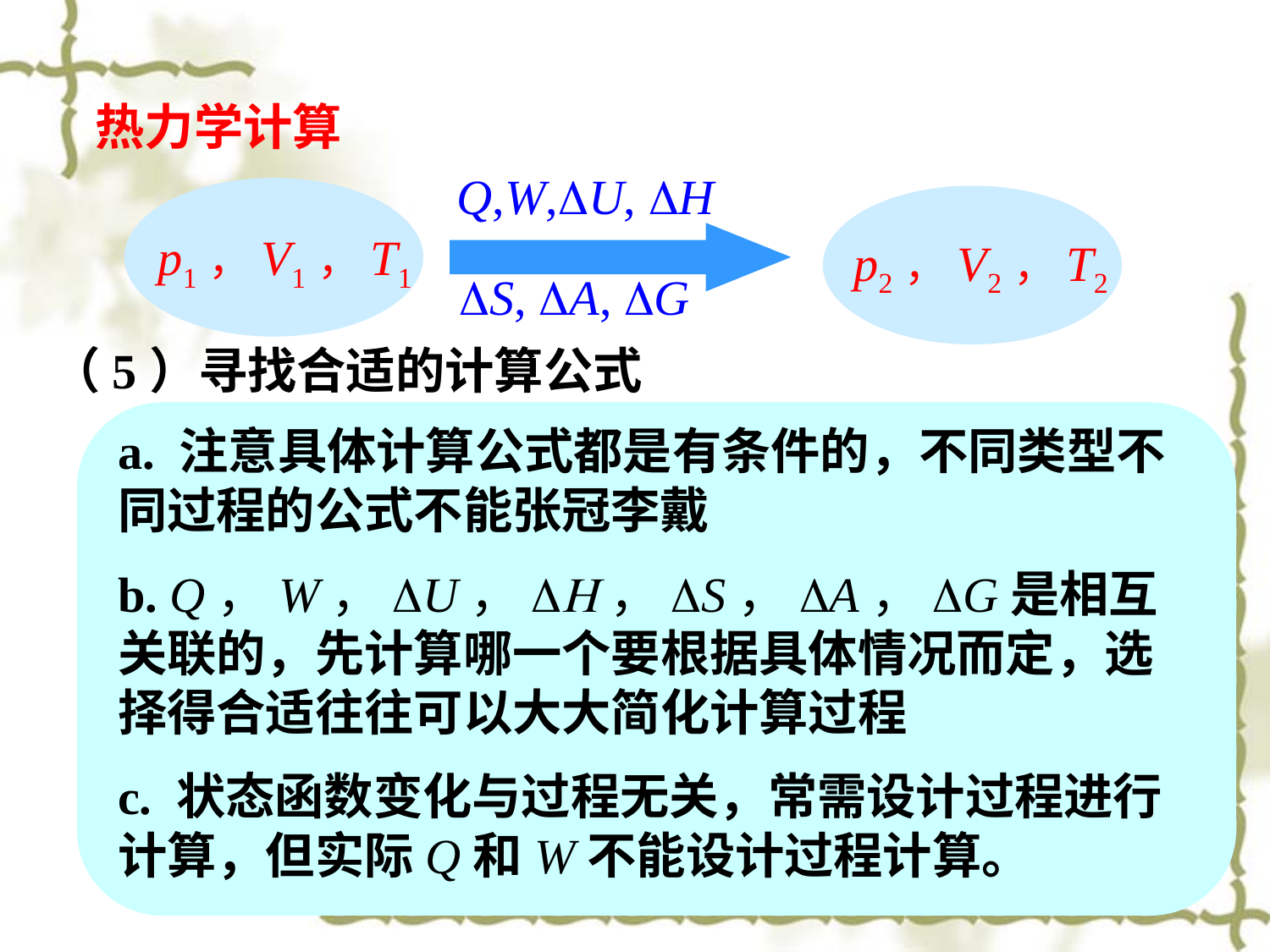

热力学计算
Q,W,ΔU, ΔH

p1，V1，T1

p2，V2，T2
ΔS, ΔA, ΔG
（5）寻找合适的计算公式

a. 注意具体计算公式都是有条件的，不同类型不同过程的公式不能张冠李戴
b. Q，W，ΔU，ΔΗ，ΔS，ΔA，ΔG是相互关联的，先计算哪一个要根据具体情况而定，选择得合适往往可以大大简化计算过程
c. 状态函数变化与过程无关，常需设计过程进行计算，但实际Q和W不能设计过程计算。